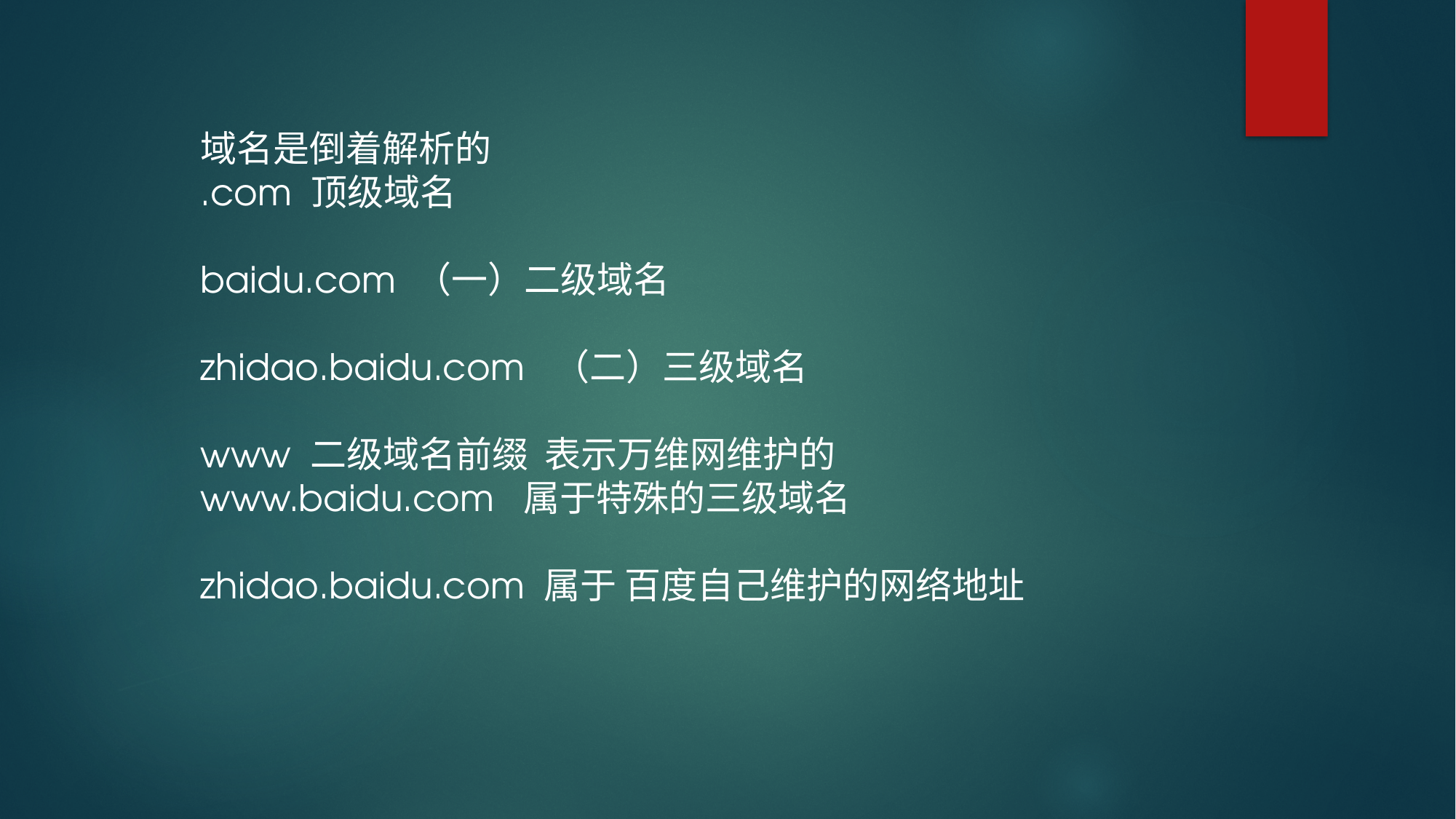

域名是倒着解析的
.com 顶级域名

baidu.com （一）二级域名

zhidao.baidu.com  （二）三级域名

www 二级域名前缀  表示万维网维护的
www.baidu.com  属于特殊的三级域名

zhidao.baidu.com 属于 百度自己维护的网络地址